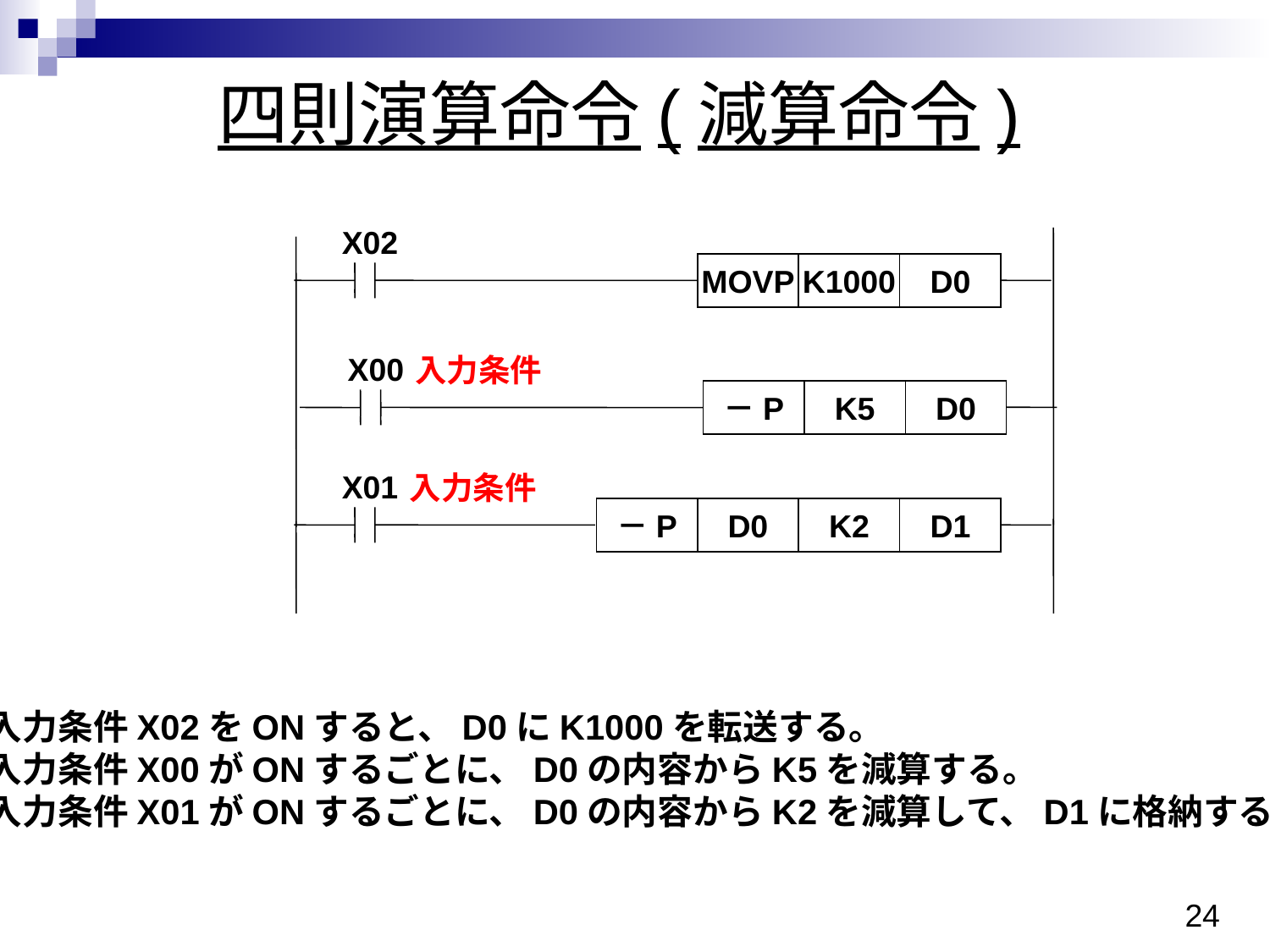

四則演算命令(減算命令)
X02

MOVP
K1000
D0

X00
入力条件
－P
K5
D0

X01
入力条件
＋
－P
D0
K2
D1

入力条件X02をONすると、D0にK1000を転送する。
入力条件X00がONするごとに、D0の内容からK5を減算する。
入力条件X01がONするごとに、D0の内容からK2を減算して、D1に格納する。
24